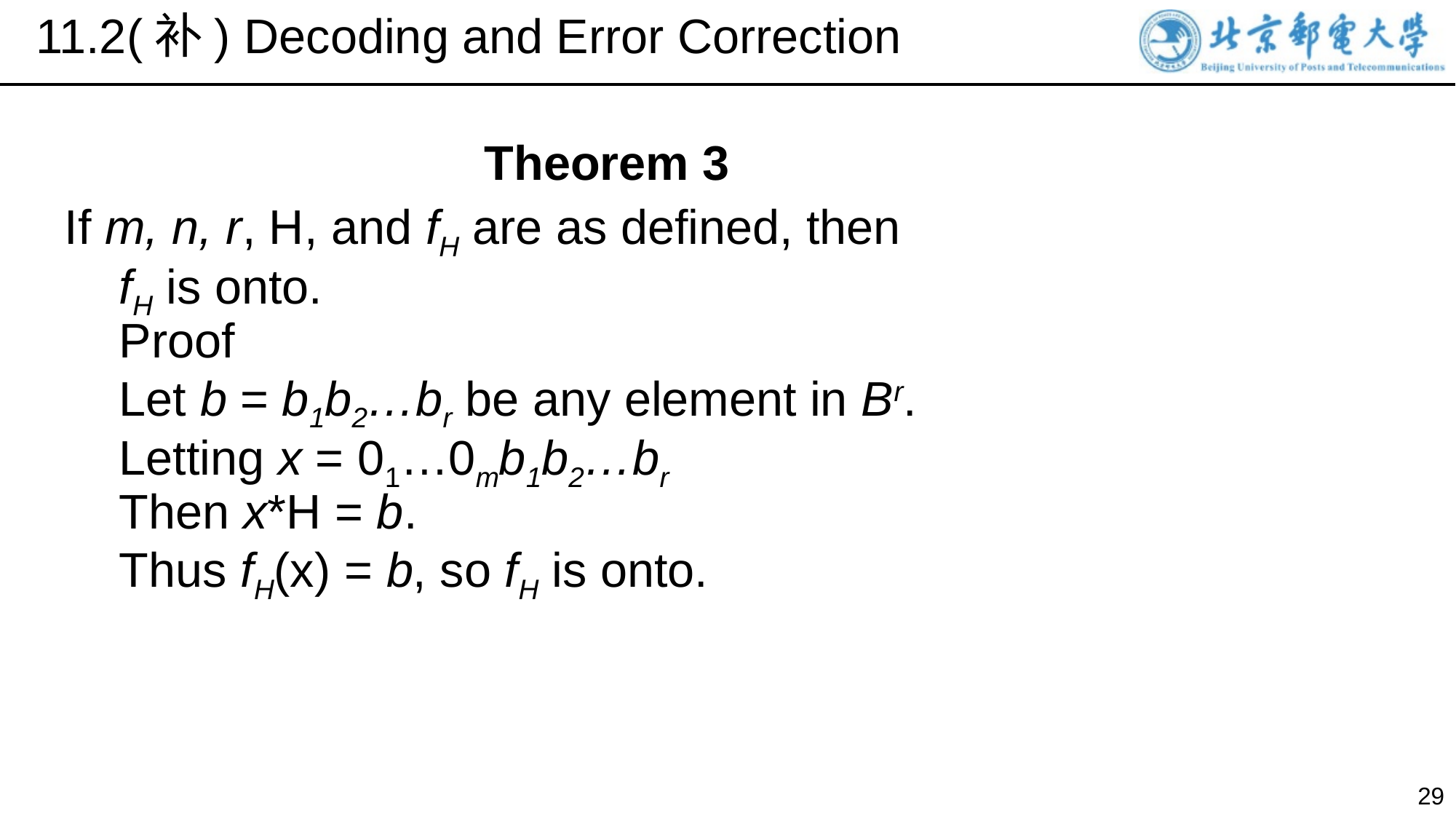

11.2(补) Decoding and Error Correction
Theorem 3
If m, n, r, H, and fH are as defined, then
fH is onto.
Proof
Let b = b1b2…br be any element in Br.
Letting x = 01…0mb1b2…br
Then x*H = b.
Thus fH(x) = b, so fH is onto.